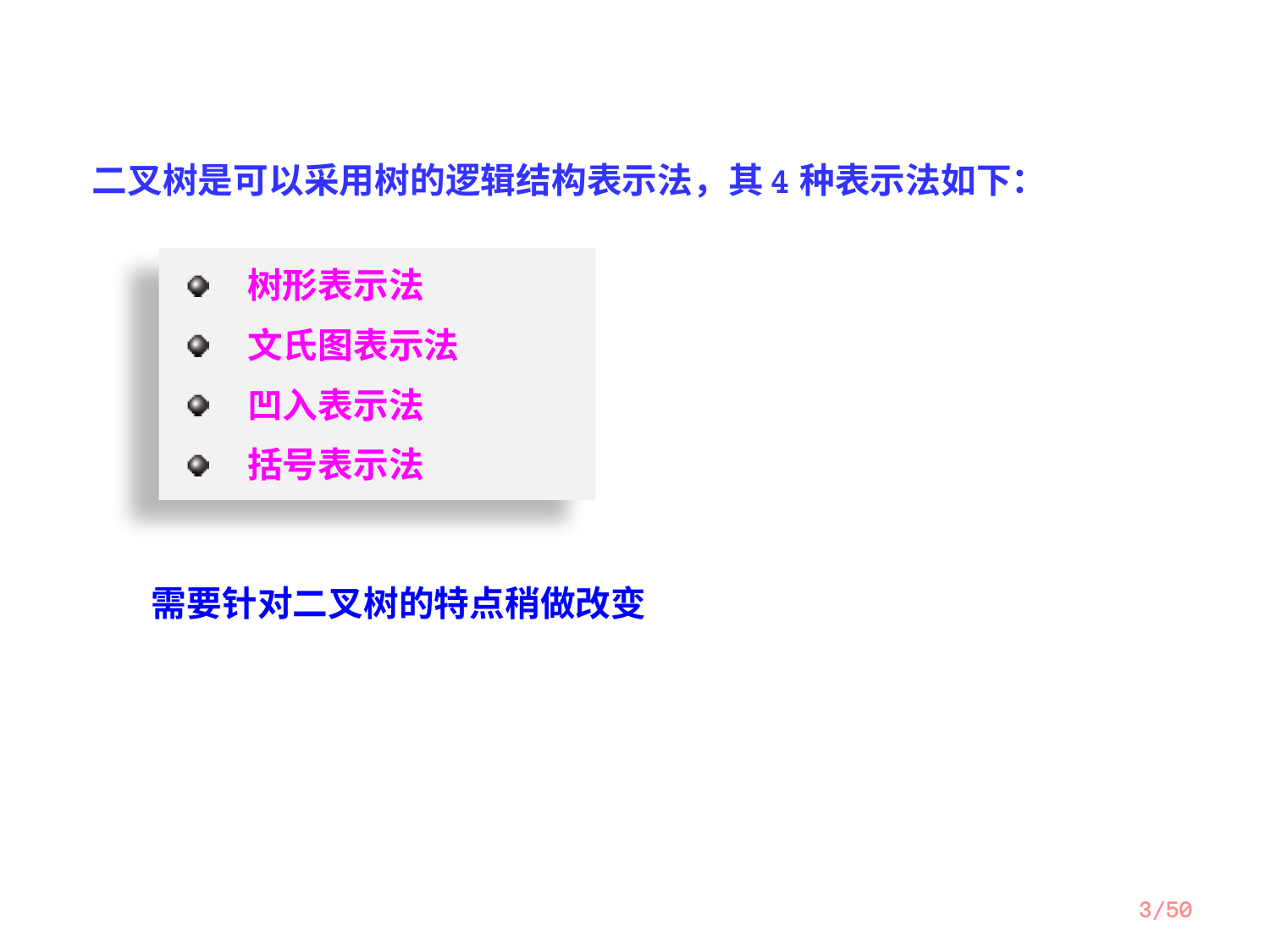

二叉树是可以采用树的逻辑结构表示法，其4种表示法如下：
树形表示法
文氏图表示法
凹入表示法
括号表示法
需要针对二叉树的特点稍做改变
3/50